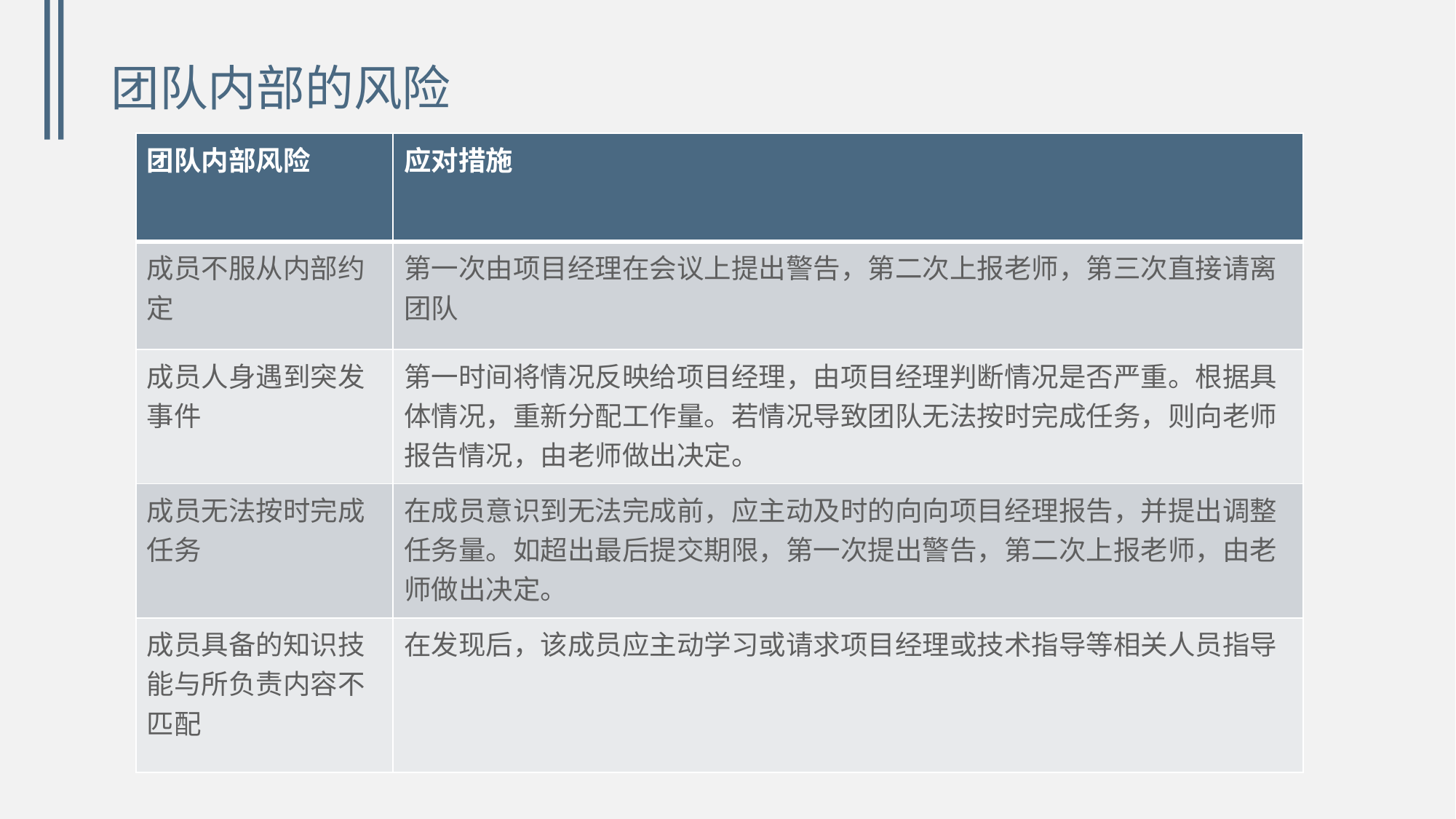

# 团队内部的风险
| 团队内部风险 | 应对措施 |
| --- | --- |
| 成员不服从内部约定 | 第一次由项目经理在会议上提出警告，第二次上报老师，第三次直接请离团队 |
| 成员人身遇到突发事件 | 第一时间将情况反映给项目经理，由项目经理判断情况是否严重。根据具体情况，重新分配工作量。若情况导致团队无法按时完成任务，则向老师报告情况，由老师做出决定。 |
| 成员无法按时完成任务 | 在成员意识到无法完成前，应主动及时的向向项目经理报告，并提出调整任务量。如超出最后提交期限，第一次提出警告，第二次上报老师，由老师做出决定。 |
| 成员具备的知识技能与所负责内容不匹配 | 在发现后，该成员应主动学习或请求项目经理或技术指导等相关人员指导 |